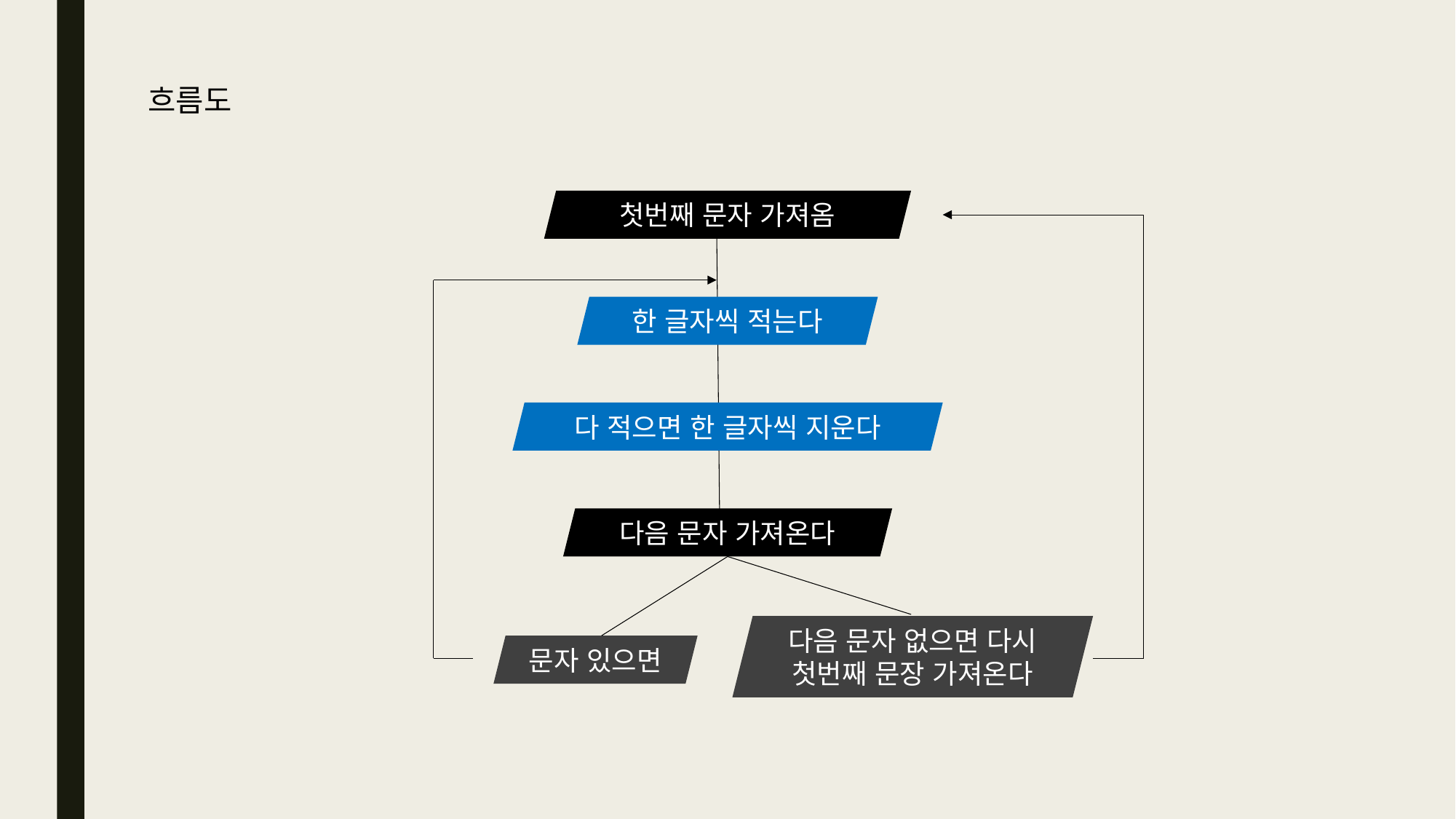

흐름도
첫번째 문자 가져옴
한 글자씩 적는다
다 적으면 한 글자씩 지운다
다음 문자 가져온다
다음 문자 없으면 다시 첫번째 문장 가져온다
문자 있으면